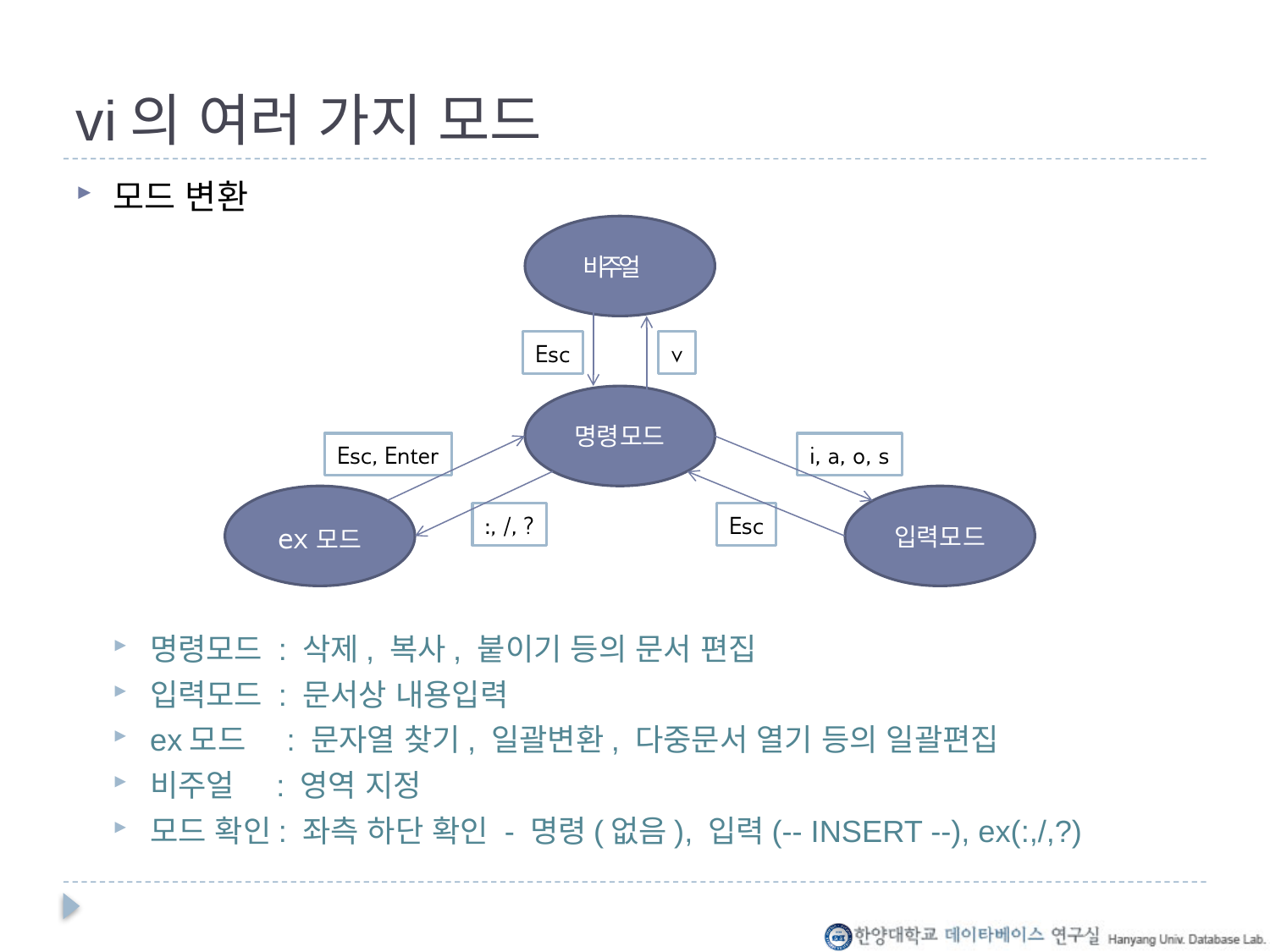

# vi의 여러 가지 모드
모드 변환

명령모드 : 삭제, 복사, 붙이기 등의 문서 편집
입력모드 : 문서상 내용입력
ex모드     : 문자열 찾기, 일괄변환, 다중문서 열기 등의 일괄편집
비주얼    : 영역 지정
모드 확인: 좌측 하단 확인 - 명령(없음), 입력(-- INSERT --), ex(:,/,?)
비주얼
Esc
v
명령모드
Esc, Enter
i, a, o, s
ex모드
입력모드
:, /, ?
Esc